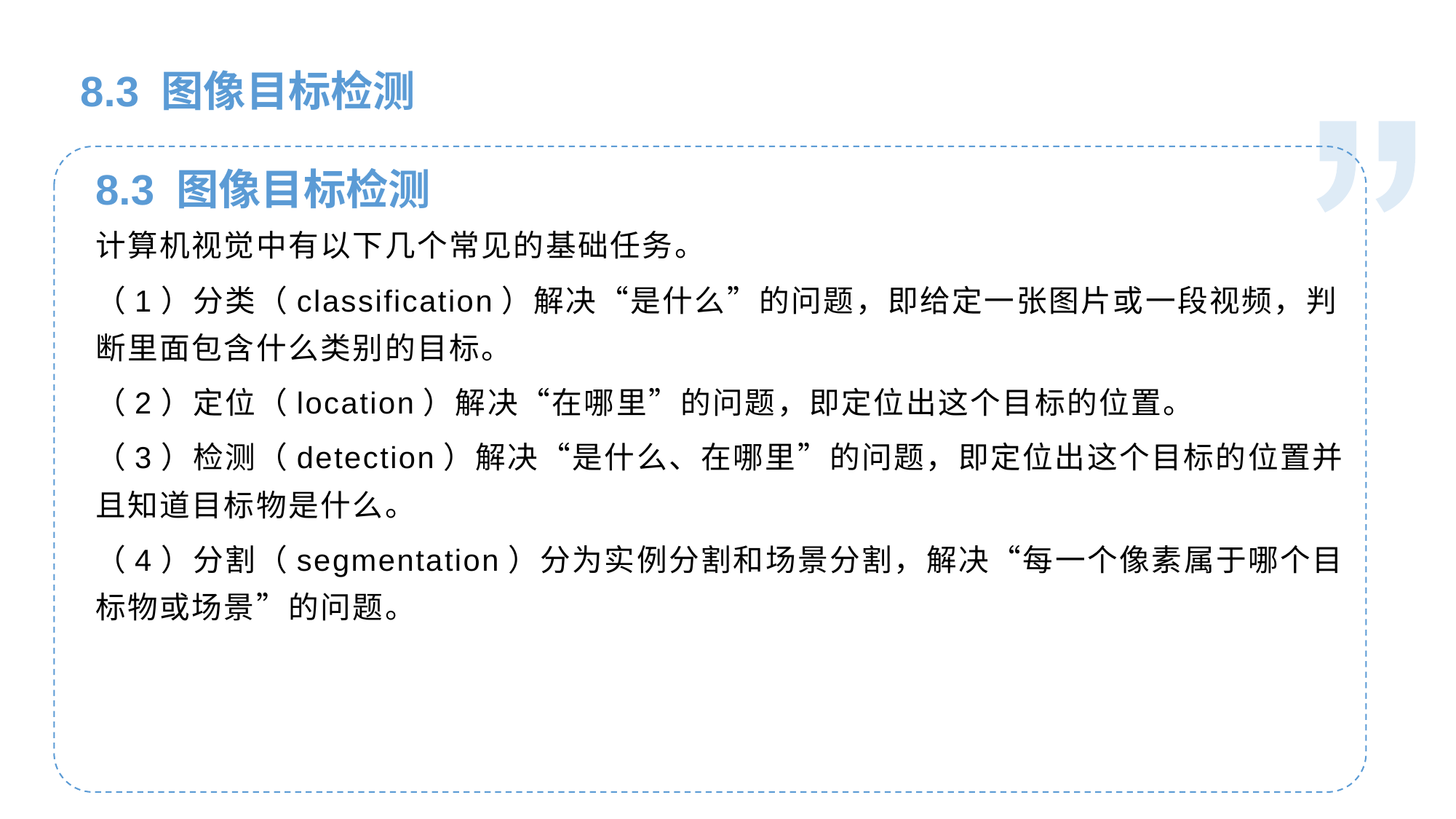

人工智能基础
8.3 图像目标检测

8.3 图像目标检测
计算机视觉中有以下几个常见的基础任务。
（1）分类（classification）解决“是什么”的问题，即给定一张图片或一段视频，判断里面包含什么类别的目标。
（2）定位（location）解决“在哪里”的问题，即定位出这个目标的位置。
（3）检测（detection）解决“是什么、在哪里”的问题，即定位出这个目标的位置并且知道目标物是什么。
（4）分割（segmentation）分为实例分割和场景分割，解决“每一个像素属于哪个目标物或场景”的问题。